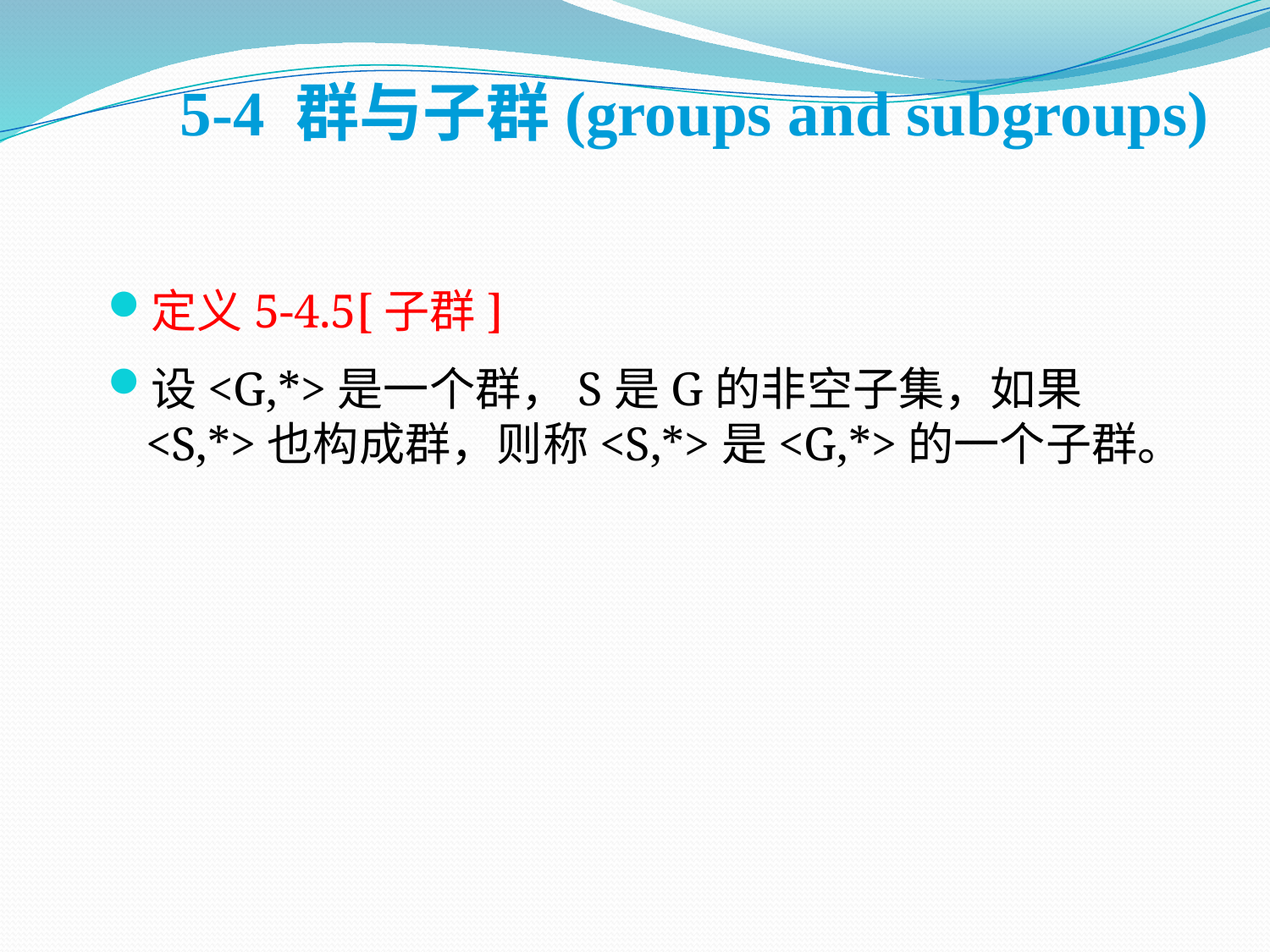

5-4 群与子群(groups and subgroups)
定义5-4.5[子群]
设<G,*>是一个群，S是G的非空子集，如果<S,*>也构成群，则称<S,*>是<G,*>的一个子群。